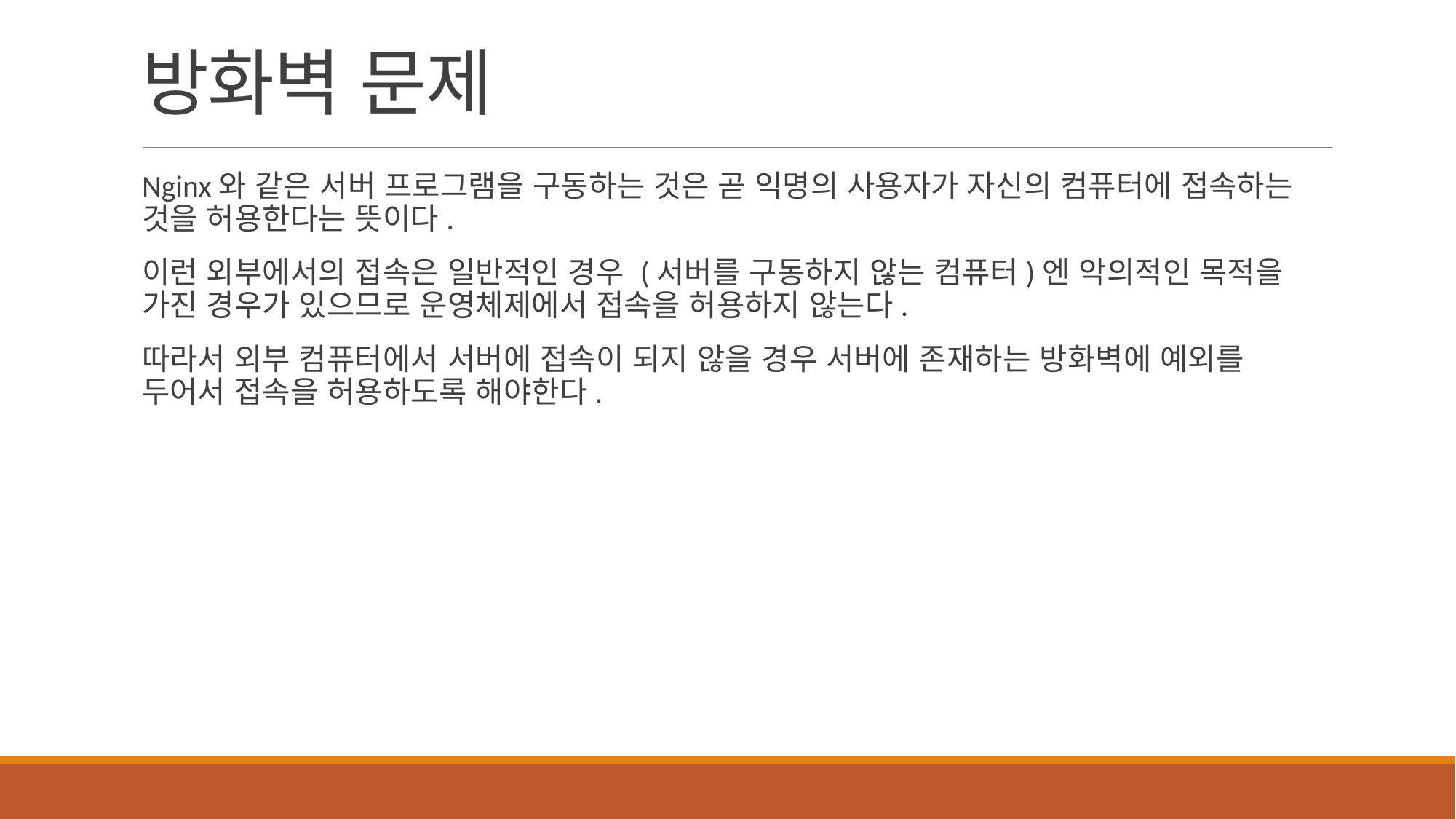

# 방화벽 문제
Nginx와 같은 서버 프로그램을 구동하는 것은 곧 익명의 사용자가 자신의 컴퓨터에 접속하는 것을 허용한다는 뜻이다.
이런 외부에서의 접속은 일반적인 경우 (서버를 구동하지 않는 컴퓨터)엔 악의적인 목적을 가진 경우가 있으므로 운영체제에서 접속을 허용하지 않는다.
따라서 외부 컴퓨터에서 서버에 접속이 되지 않을 경우 서버에 존재하는 방화벽에 예외를 두어서 접속을 허용하도록 해야한다.